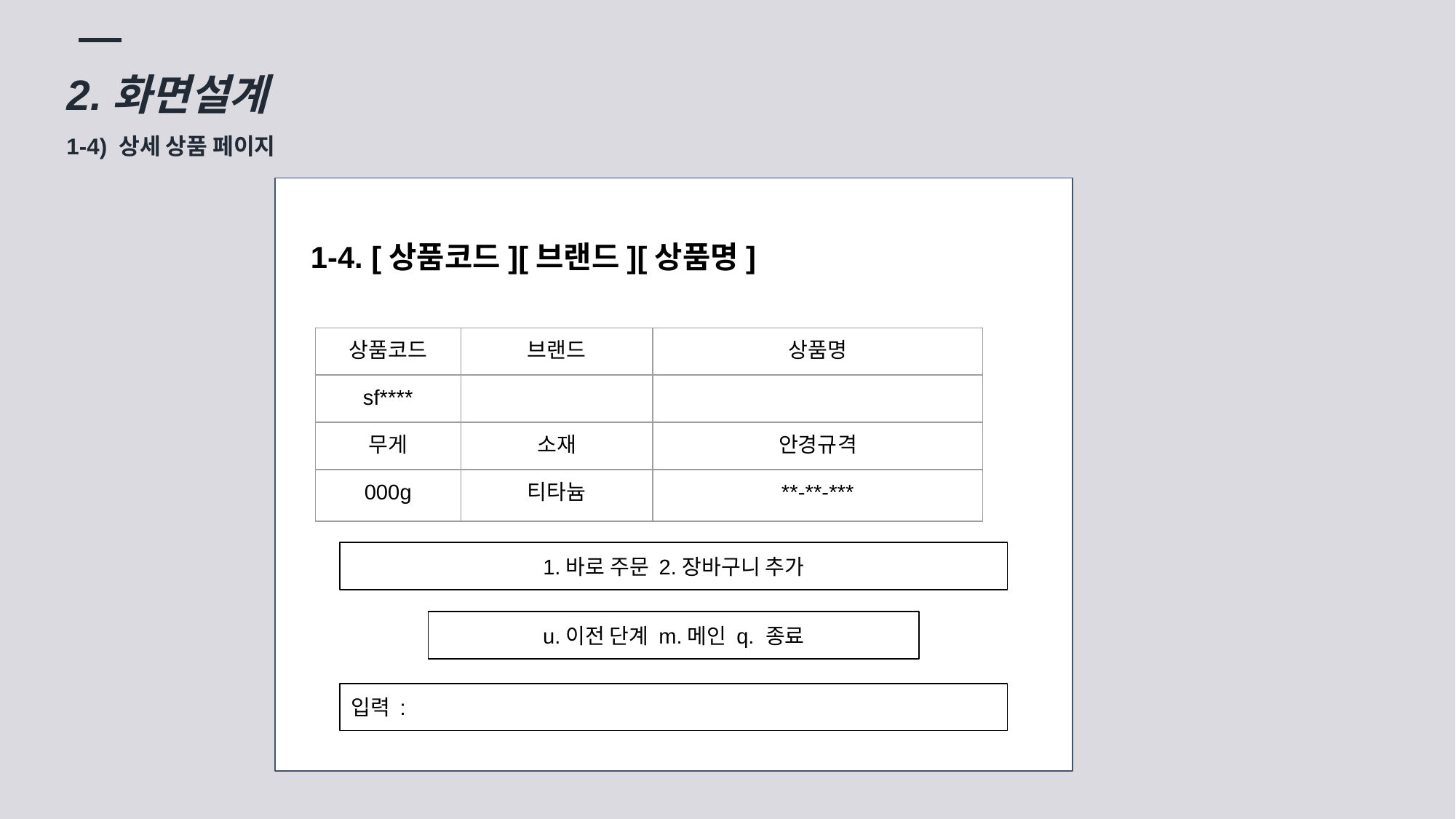

2.화면설계
1-4) 상세 상품 페이지

1-4. [상품코드][브랜드][상품명]
| 상품코드 | 브랜드 | 상품명 |
| --- | --- | --- |
| sf\*\*\*\* |  |  |
| 무게 | 소재 | 안경규격 |
| --- | --- | --- |
| 000g | 티타늄 | \*\*-\*\*-\*\*\* |
1.바로 주문 2.장바구니 추가
u.이전 단계 m.메인 q. 종료
입력 :